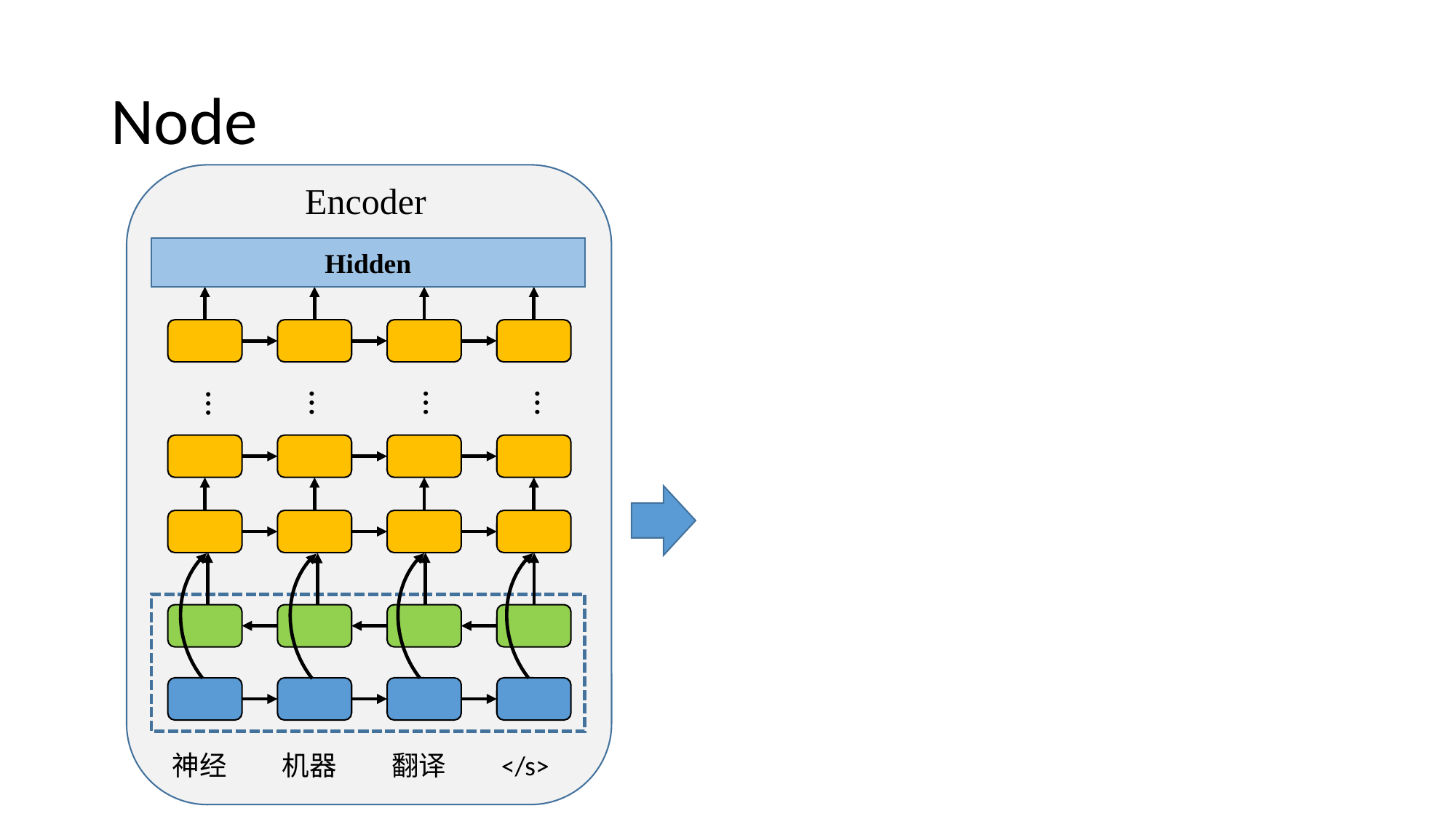

# Node

Encoder
Hidden

…
…
…
…

神经
机器
翻译
</s>